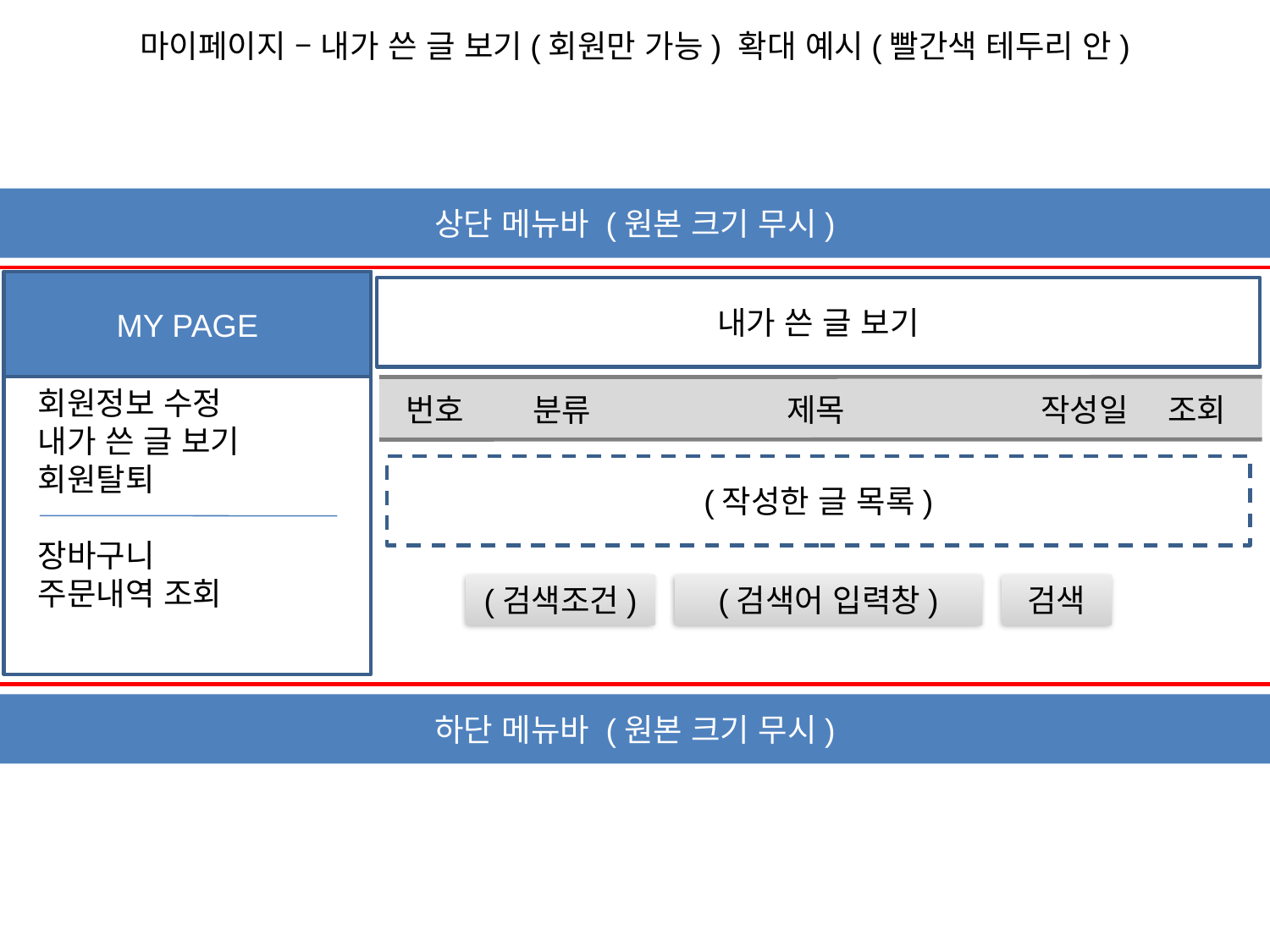

마이페이지 – 내가 쓴 글 보기(회원만 가능) 확대 예시(빨간색 테두리 안)
상단 메뉴바 (원본 크기 무시)

MY PAGE
내가 쓴 글 보기
  회원정보 수정
  내가 쓴 글 보기
  회원탈퇴

  장바구니
  주문내역 조회
번호	분류		제목		작성일	조회
(작성한 글 목록)
(검색조건)
(검색어 입력창)
검색
하단 메뉴바 (원본 크기 무시)